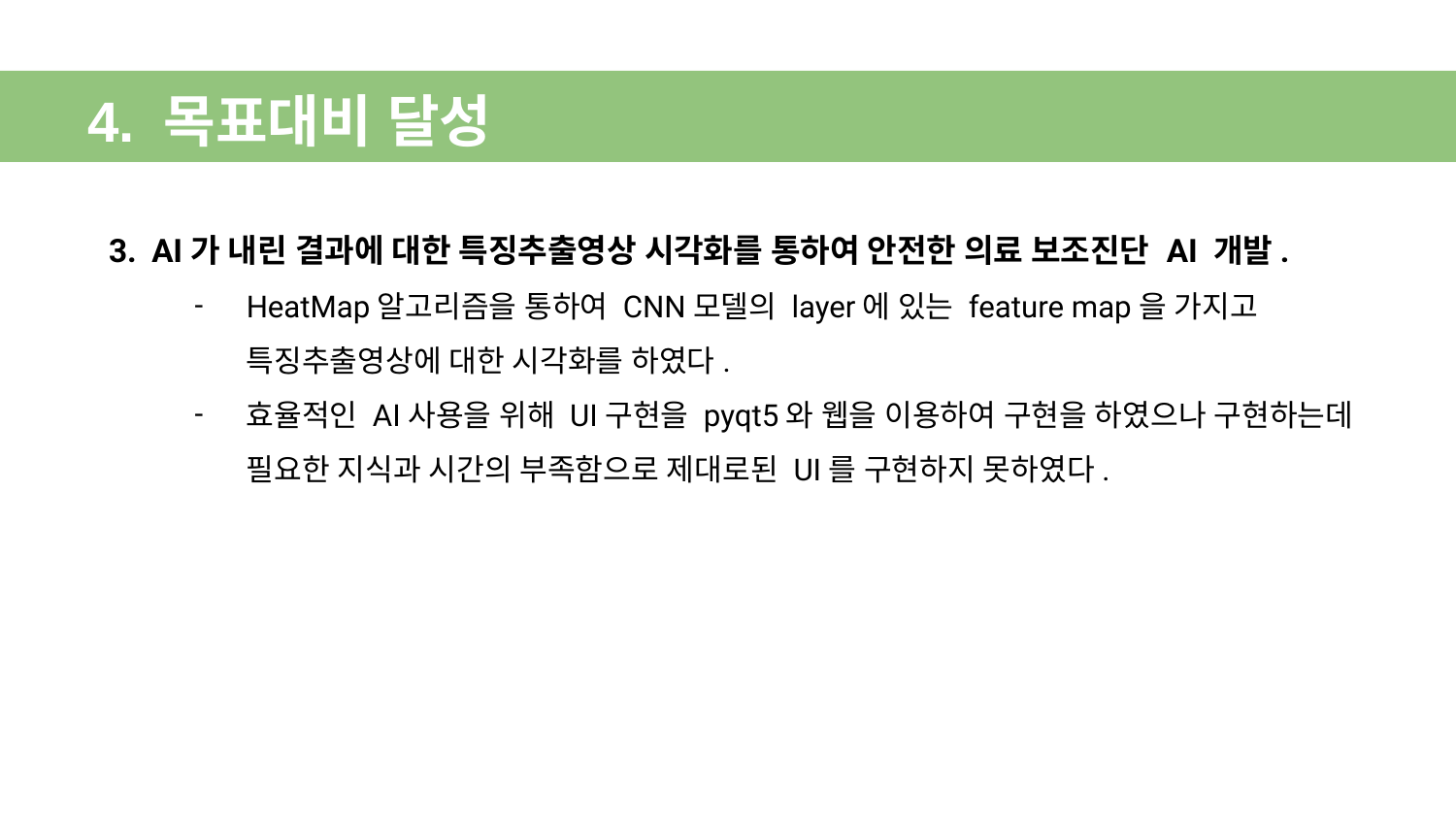

# 4. 목표대비 달성
 3.  AI가 내린 결과에 대한 특징추출영상 시각화를 통하여 안전한 의료 보조진단 AI 개발.
HeatMap알고리즘을 통하여 CNN모델의 layer에 있는 feature map을 가지고 특징추출영상에 대한 시각화를 하였다.
효율적인 AI사용을 위해 UI구현을 pyqt5와 웹을 이용하여 구현을 하였으나 구현하는데 필요한 지식과 시간의 부족함으로 제대로된 UI를 구현하지 못하였다.